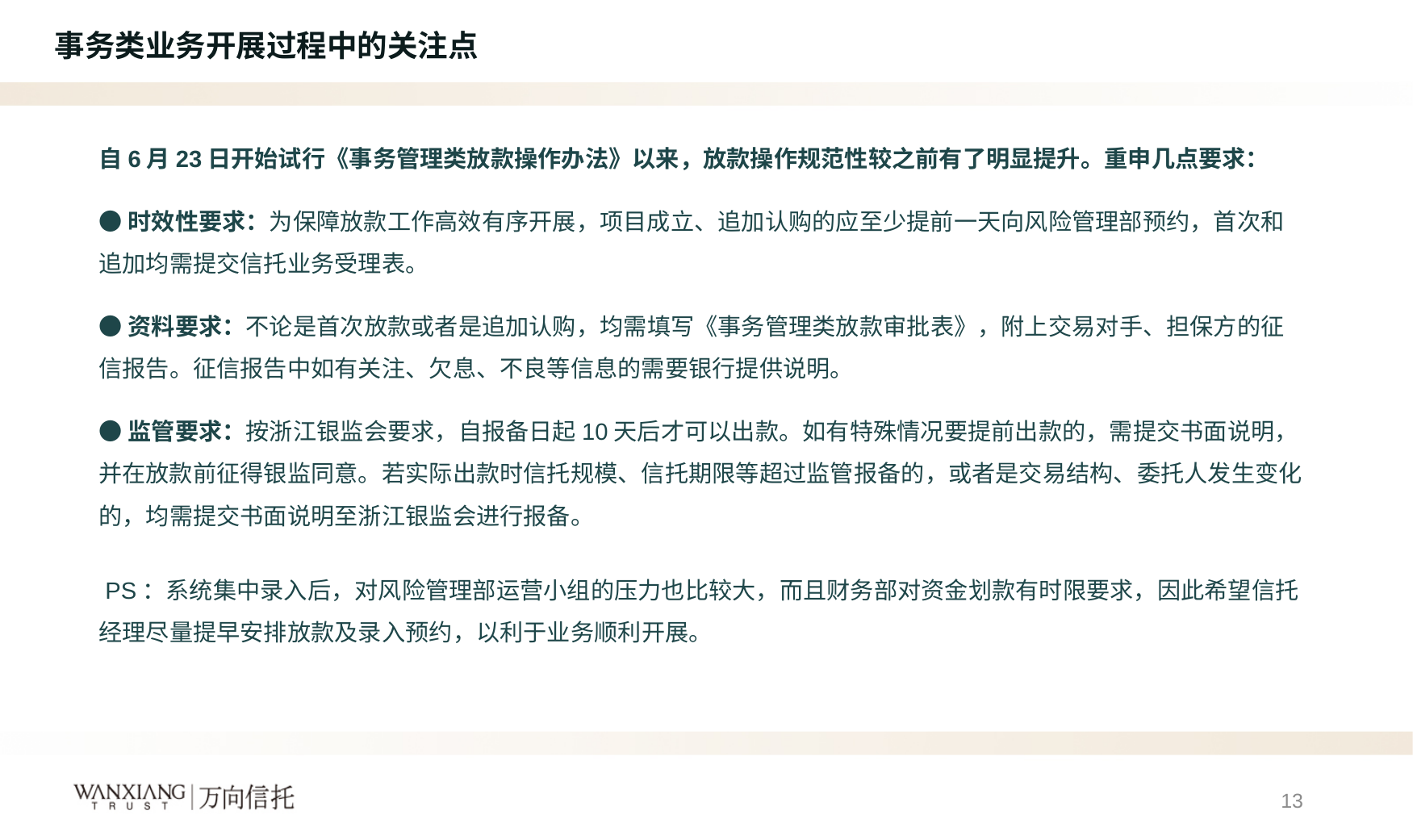

标  题 一
事务类业务开展过程中的关注点
自6月23日开始试行《事务管理类放款操作办法》以来，放款操作规范性较之前有了明显提升。重申几点要求：
●时效性要求：为保障放款工作高效有序开展，项目成立、追加认购的应至少提前一天向风险管理部预约，首次和追加均需提交信托业务受理表。
●资料要求：不论是首次放款或者是追加认购，均需填写《事务管理类放款审批表》，附上交易对手、担保方的征信报告。征信报告中如有关注、欠息、不良等信息的需要银行提供说明。
●监管要求：按浙江银监会要求，自报备日起10天后才可以出款。如有特殊情况要提前出款的，需提交书面说明，并在放款前征得银监同意。若实际出款时信托规模、信托期限等超过监管报备的，或者是交易结构、委托人发生变化的，均需提交书面说明至浙江银监会进行报备。

 PS：系统集中录入后，对风险管理部运营小组的压力也比较大，而且财务部对资金划款有时限要求，因此希望信托经理尽量提早安排放款及录入预约，以利于业务顺利开展。
13